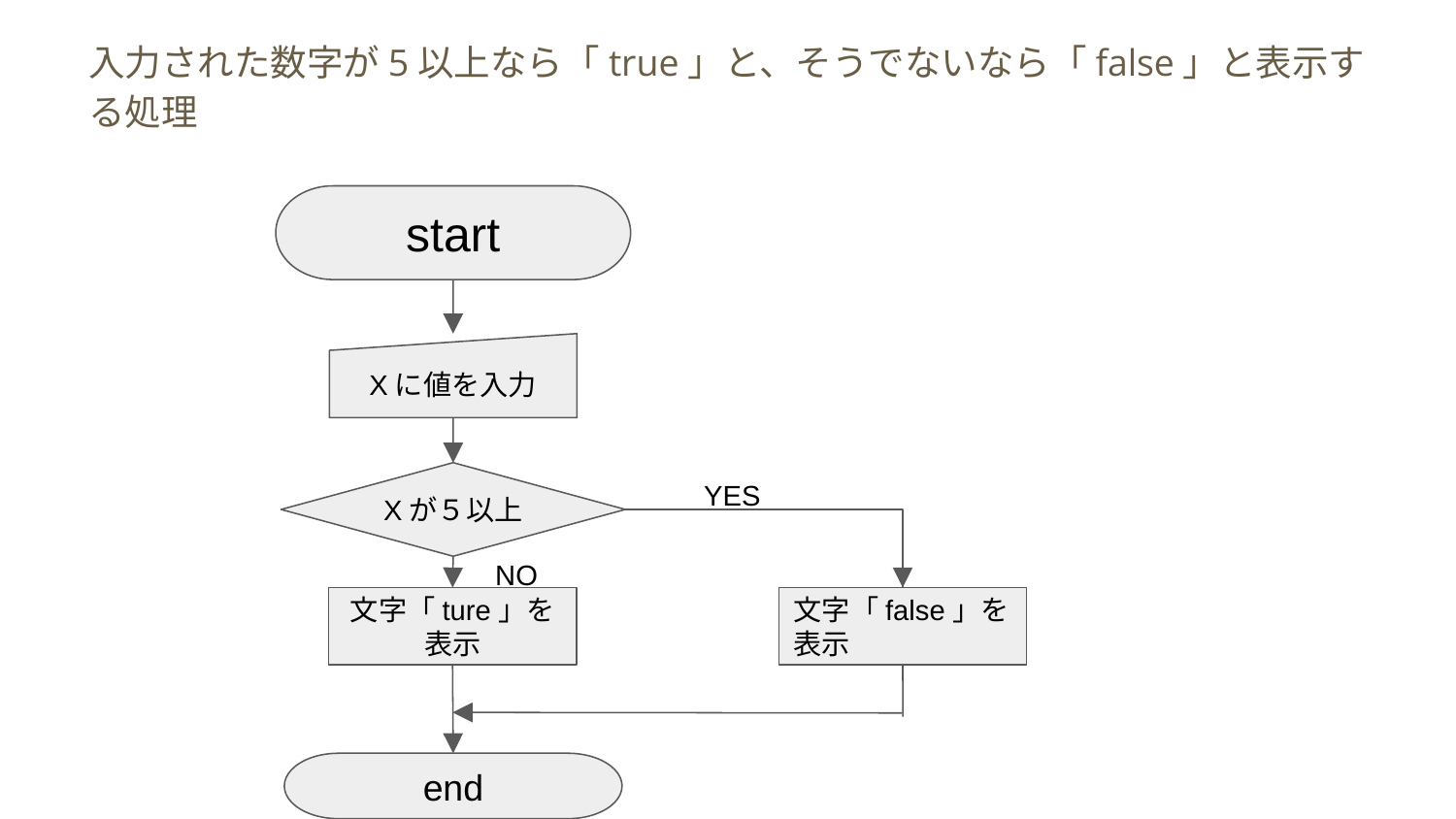

入力された数字が5以上なら「true」と、そうでないなら「false」と表示する処理
start
Xに値を入力
Xが５以上
YES
NO
文字「ture」を表示
文字「false」を表示
end